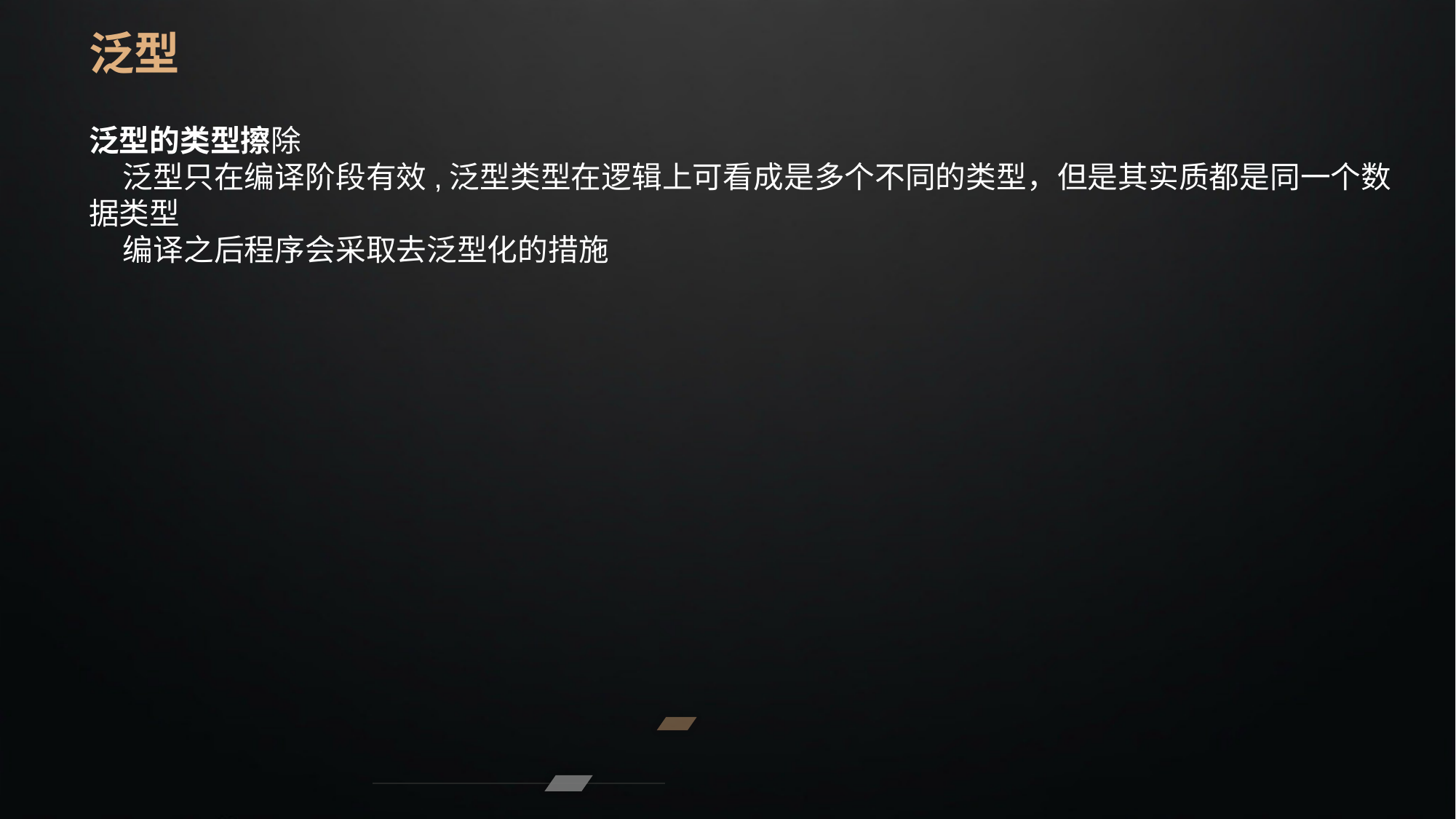

泛型
泛型的类型擦除
    泛型只在编译阶段有效,泛型类型在逻辑上可看成是多个不同的类型，但是其实质都是同一个数据类型
    编译之后程序会采取去泛型化的措施